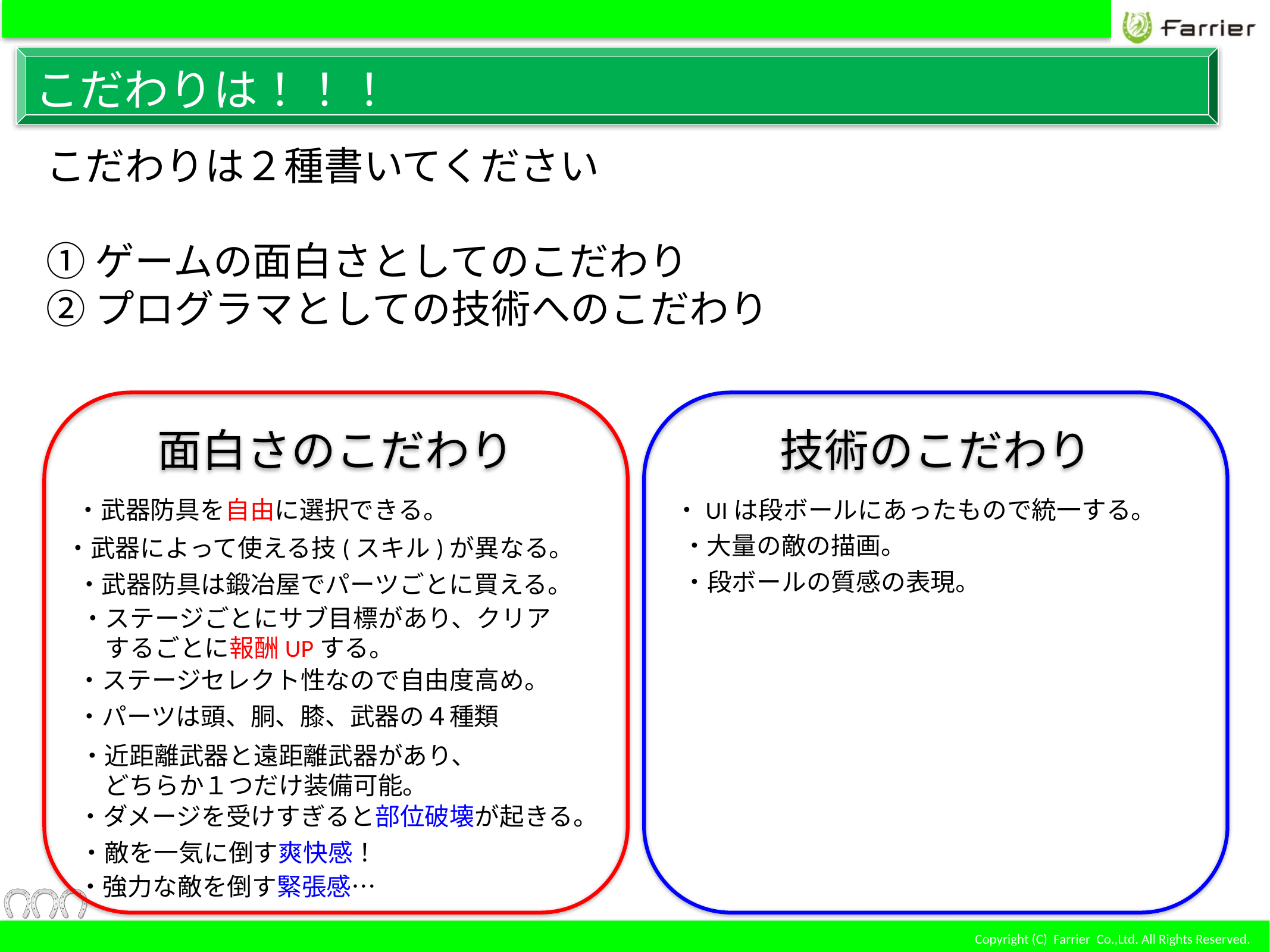

こだわりは！！！
こだわりは２種書いてください

①ゲームの面白さとしてのこだわり
②プログラマとしての技術へのこだわり
面白さのこだわり

技術のこだわり

・武器防具を自由に選択できる。
・UIは段ボールにあったもので統一する。
・大量の敵の描画。
・武器によって使える技(スキル)が異なる。
・段ボールの質感の表現。
・武器防具は鍛冶屋でパーツごとに買える。
・ステージごとにサブ目標があり、クリア
　するごとに報酬UPする。
・ステージセレクト性なので自由度高め。
・パーツは頭、胴、膝、武器の４種類
・近距離武器と遠距離武器があり、
　どちらか１つだけ装備可能。
・ダメージを受けすぎると部位破壊が起きる。
・敵を一気に倒す爽快感！
・強力な敵を倒す緊張感…